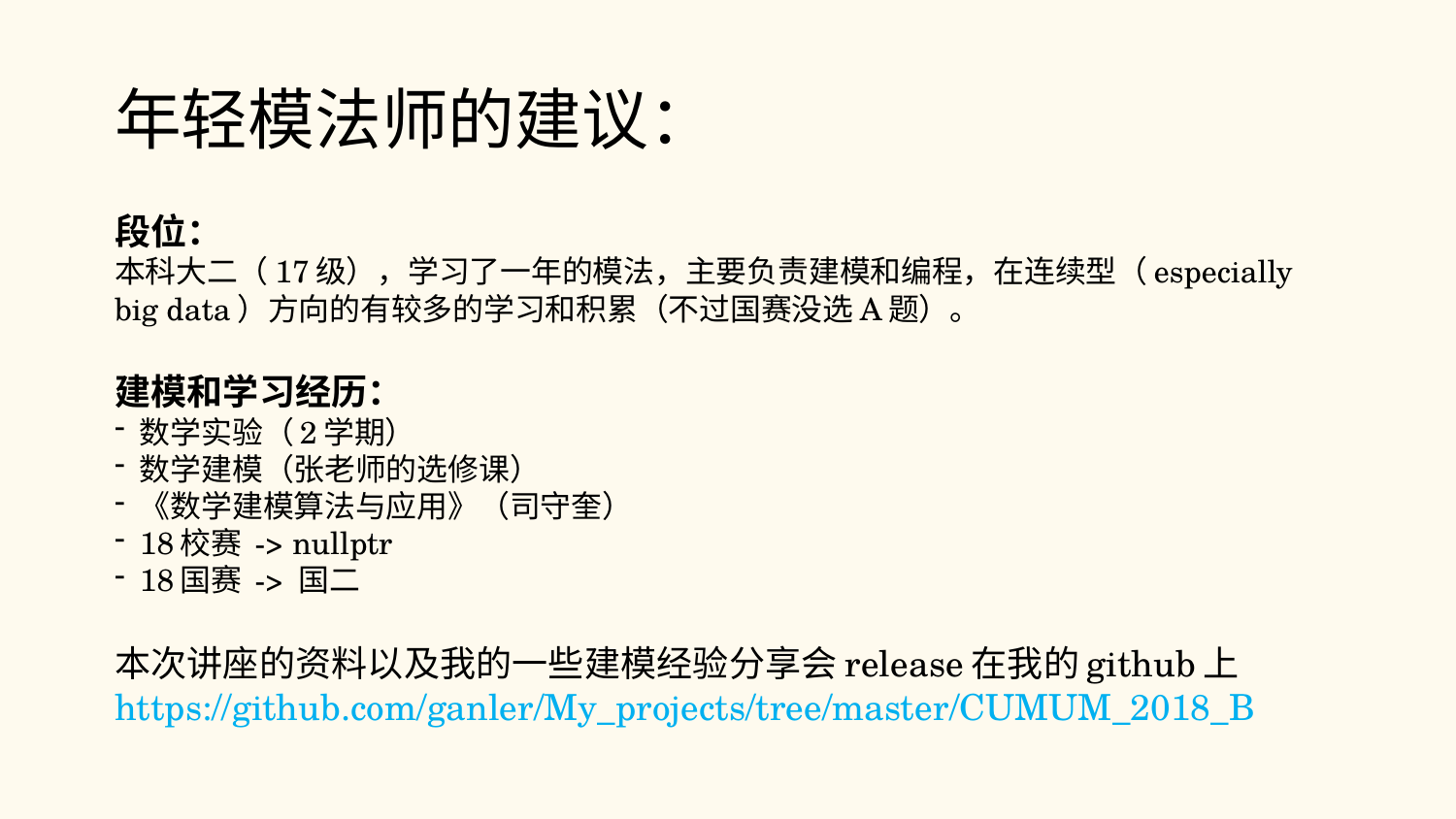

# 年轻模法师的建议：
段位：
本科大二（17级），学习了一年的模法，主要负责建模和编程，在连续型（especially big data）方向的有较多的学习和积累（不过国赛没选A题）。

建模和学习经历：
数学实验（2学期）
数学建模（张老师的选修课）
《数学建模算法与应用》（司守奎）
18校赛 -> nullptr
18国赛 -> 国二

本次讲座的资料以及我的一些建模经验分享会release在我的github上
https://github.com/ganler/My_projects/tree/master/CUMUM_2018_B